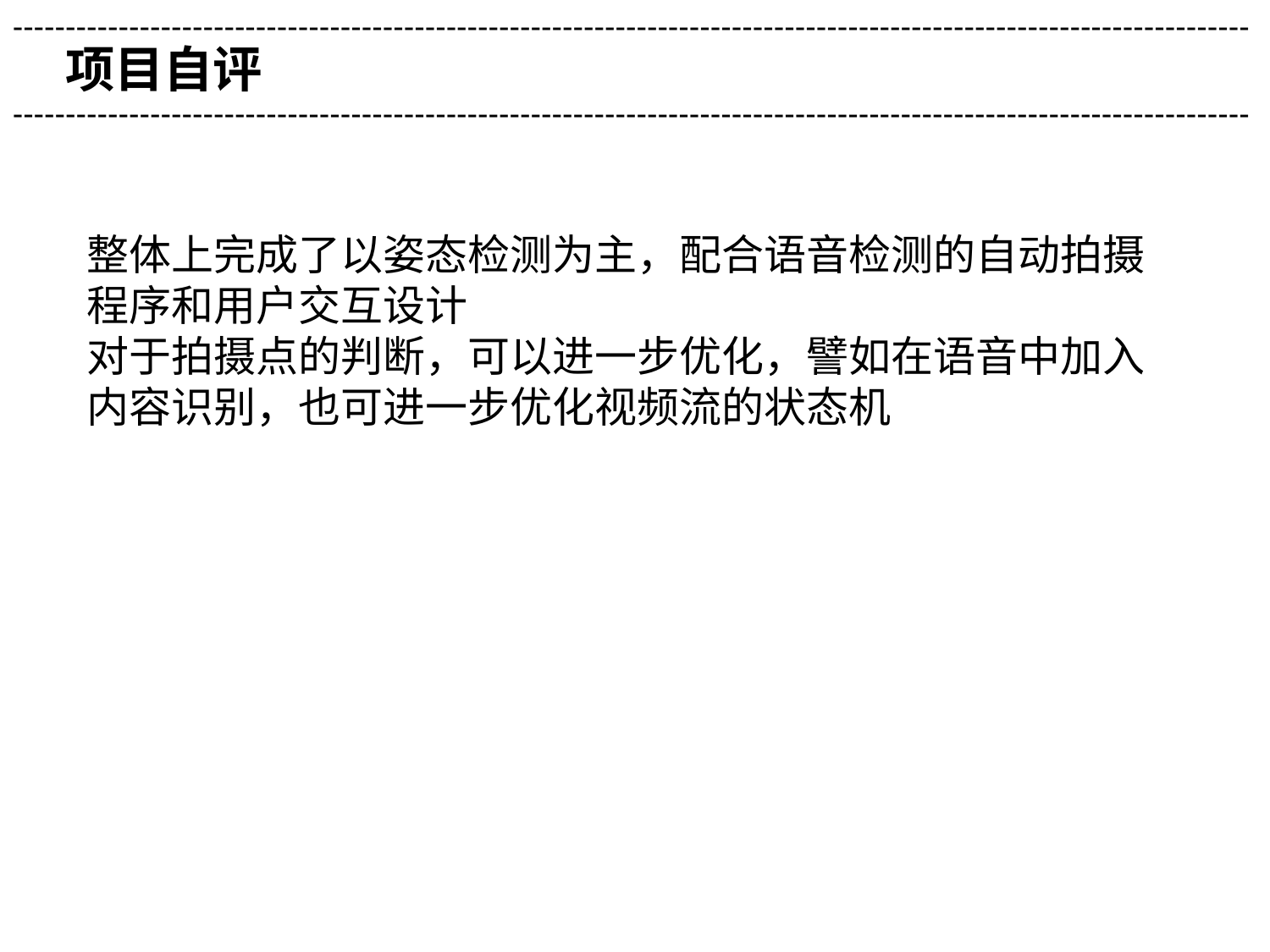

---------------------------------------------------------------------------------------------------------------------
项目自评
---------------------------------------------------------------------------------------------------------------------
整体上完成了以姿态检测为主，配合语音检测的自动拍摄程序和用户交互设计
对于拍摄点的判断，可以进一步优化，譬如在语音中加入内容识别，也可进一步优化视频流的状态机